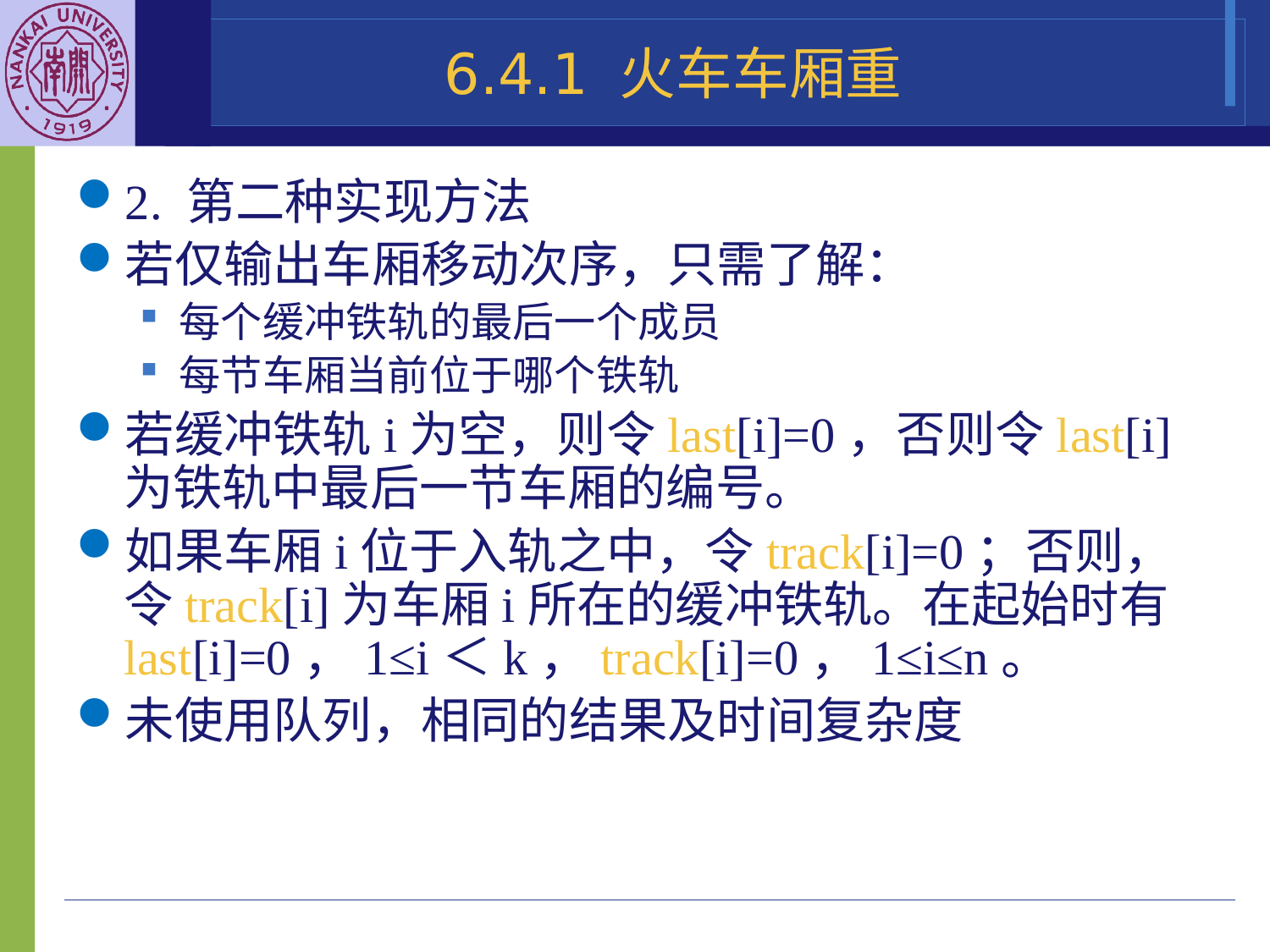

# 6.4.1 火车车厢重
2. 第二种实现方法
若仅输出车厢移动次序，只需了解：
每个缓冲铁轨的最后一个成员
每节车厢当前位于哪个铁轨
若缓冲铁轨i为空，则令last[i]=0，否则令last[i]为铁轨中最后一节车厢的编号。
如果车厢i位于入轨之中，令track[i]=0；否则，令track[i]为车厢i所在的缓冲铁轨。在起始时有last[i]=0，1≤i＜k，track[i]=0，1≤i≤n。
未使用队列，相同的结果及时间复杂度
25